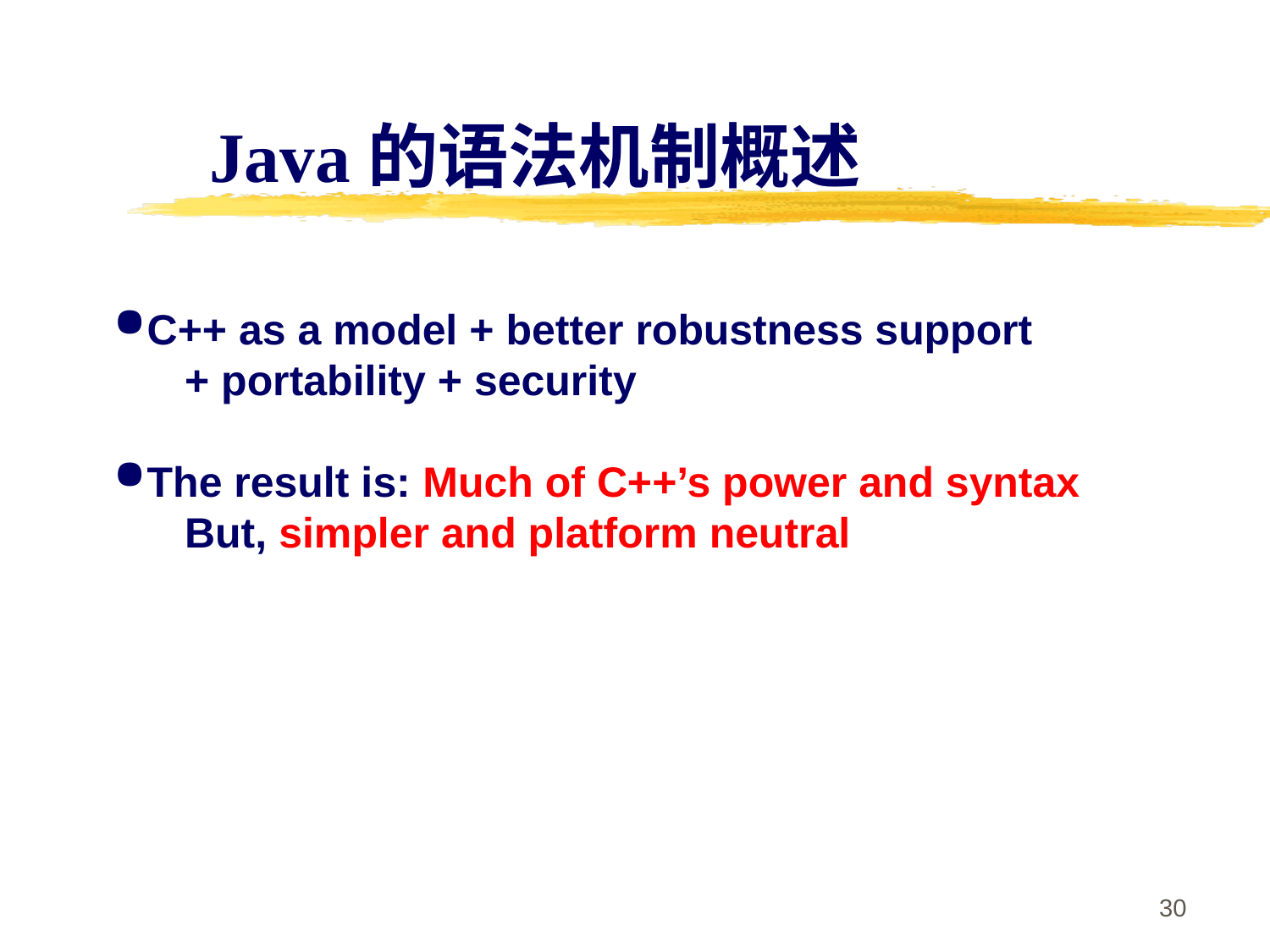

Java的语法机制概述
C++ as a model + better robustness support
      + portability + security

The result is: Much of C++’s power and syntax
      But, simpler and platform neutral

30